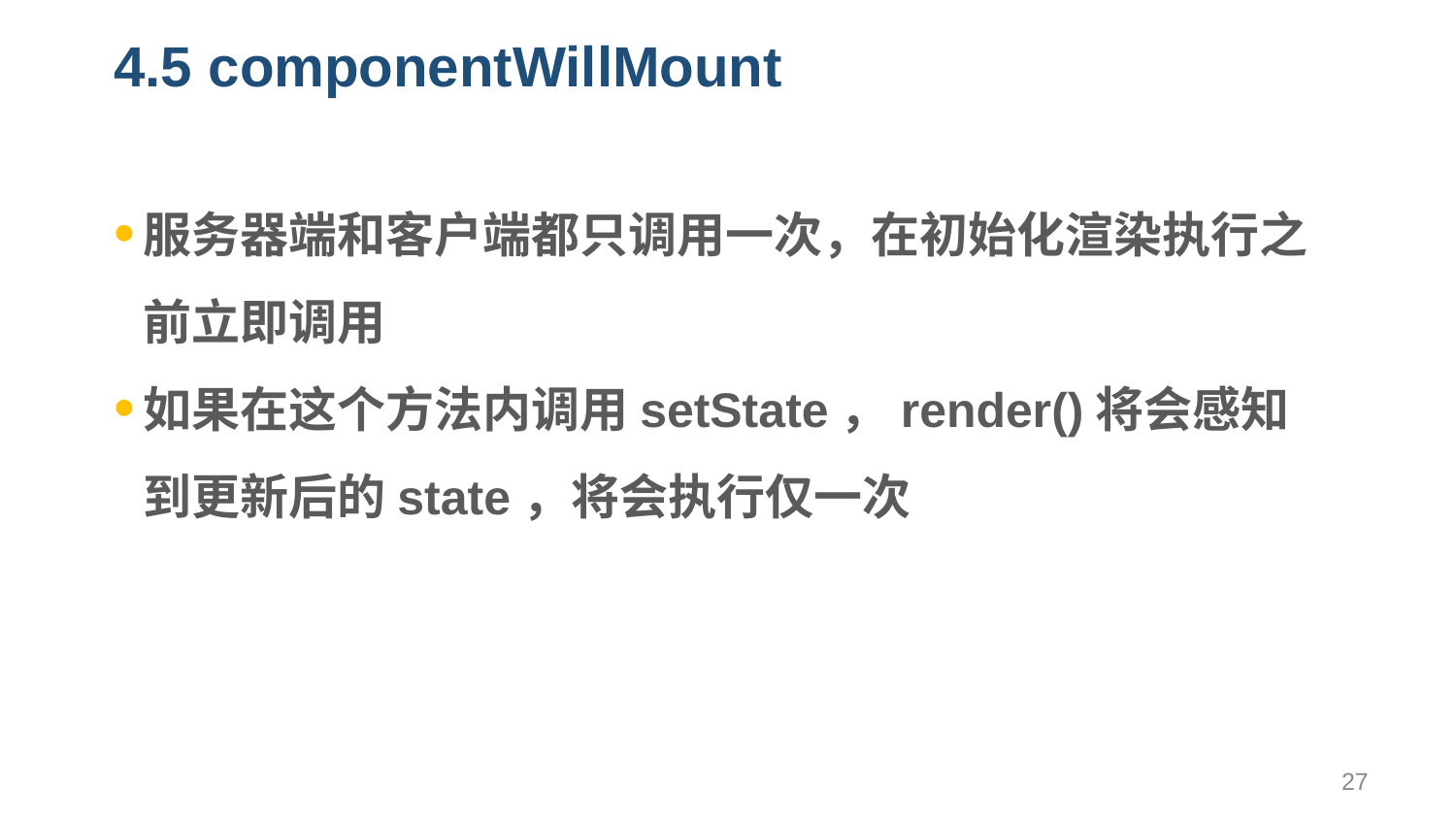

# 4.5 componentWillMount
服务器端和客户端都只调用一次，在初始化渲染执行之前立即调用
如果在这个方法内调用setState，render()将会感知到更新后的state，将会执行仅一次
27